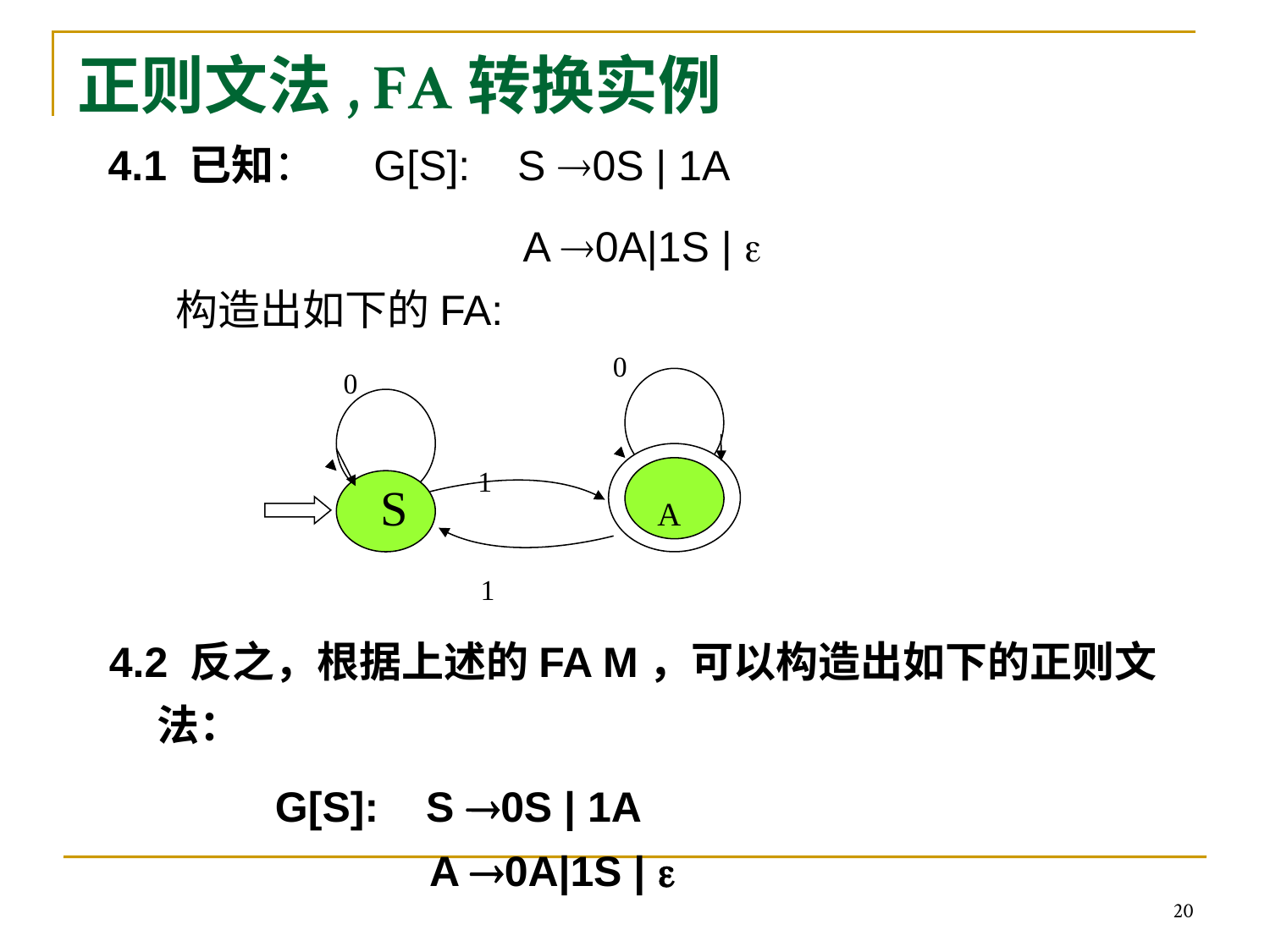

# 正则文法, FA转换实例
4.1 已知：     G[S]:    S →0S | 1A
                                   A →0A|1S | ε
      构造出如下的FA:
0
0

1

A

S

1
4.2 反之，根据上述的FA M，可以构造出如下的正则文法：
              G[S]:    S →0S | 1A
                           A →0A|1S | ε
20